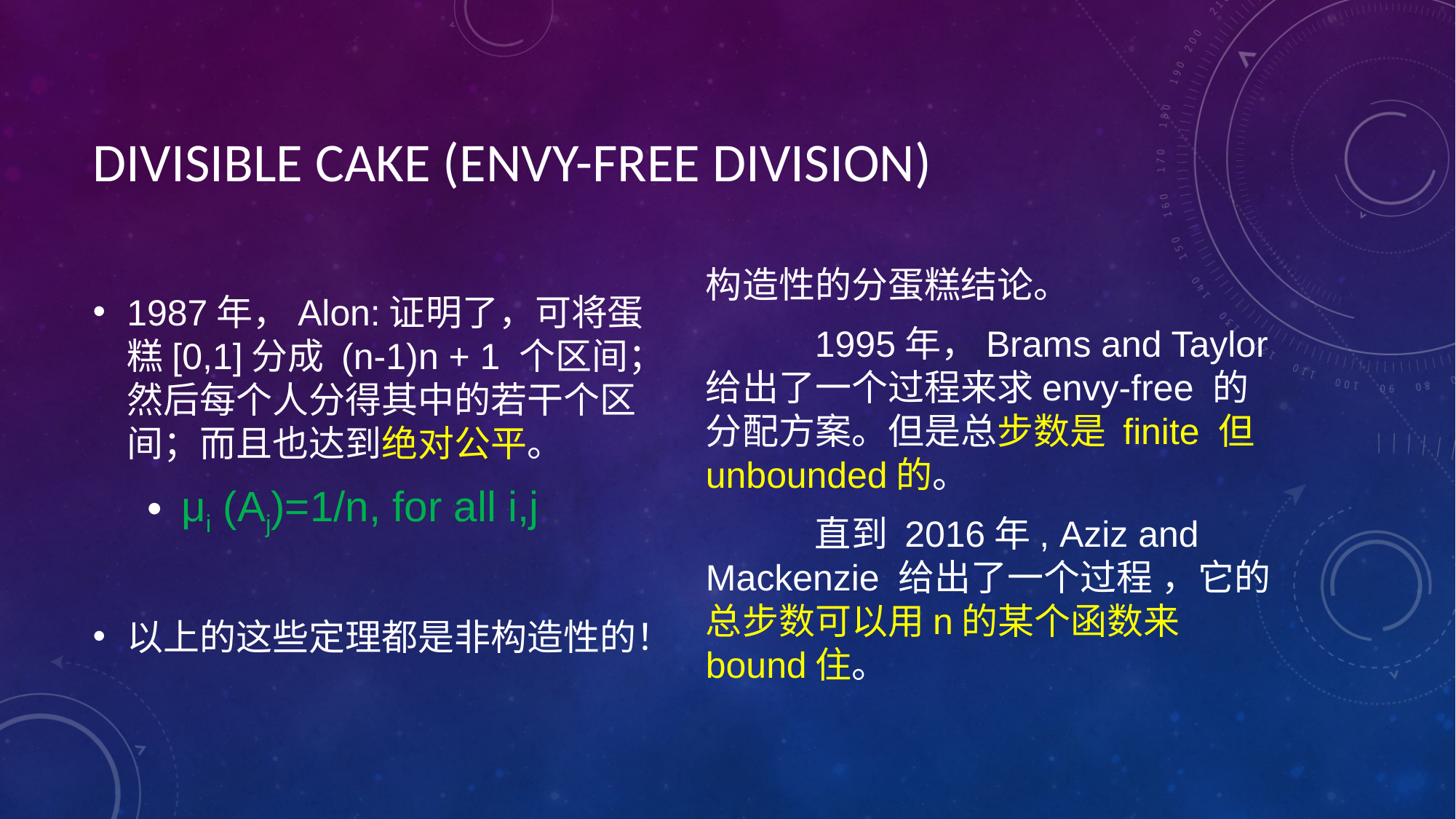

# Divisible cake (Envy-free division)
1987年，Alon:证明了，可将蛋糕[0,1]分成 (n-1)n + 1 个区间；然后每个人分得其中的若干个区间；而且也达到绝对公平。
μi (Aj)=1/n, for all i,j

以上的这些定理都是非构造性的！
构造性的分蛋糕结论。
	1995年，Brams and Taylor 给出了一个过程来求envy-free 的分配方案。但是总步数是 finite 但unbounded的。
	直到 2016年, Aziz and Mackenzie 给出了一个过程 ，它的总步数可以用n的某个函数来bound住。